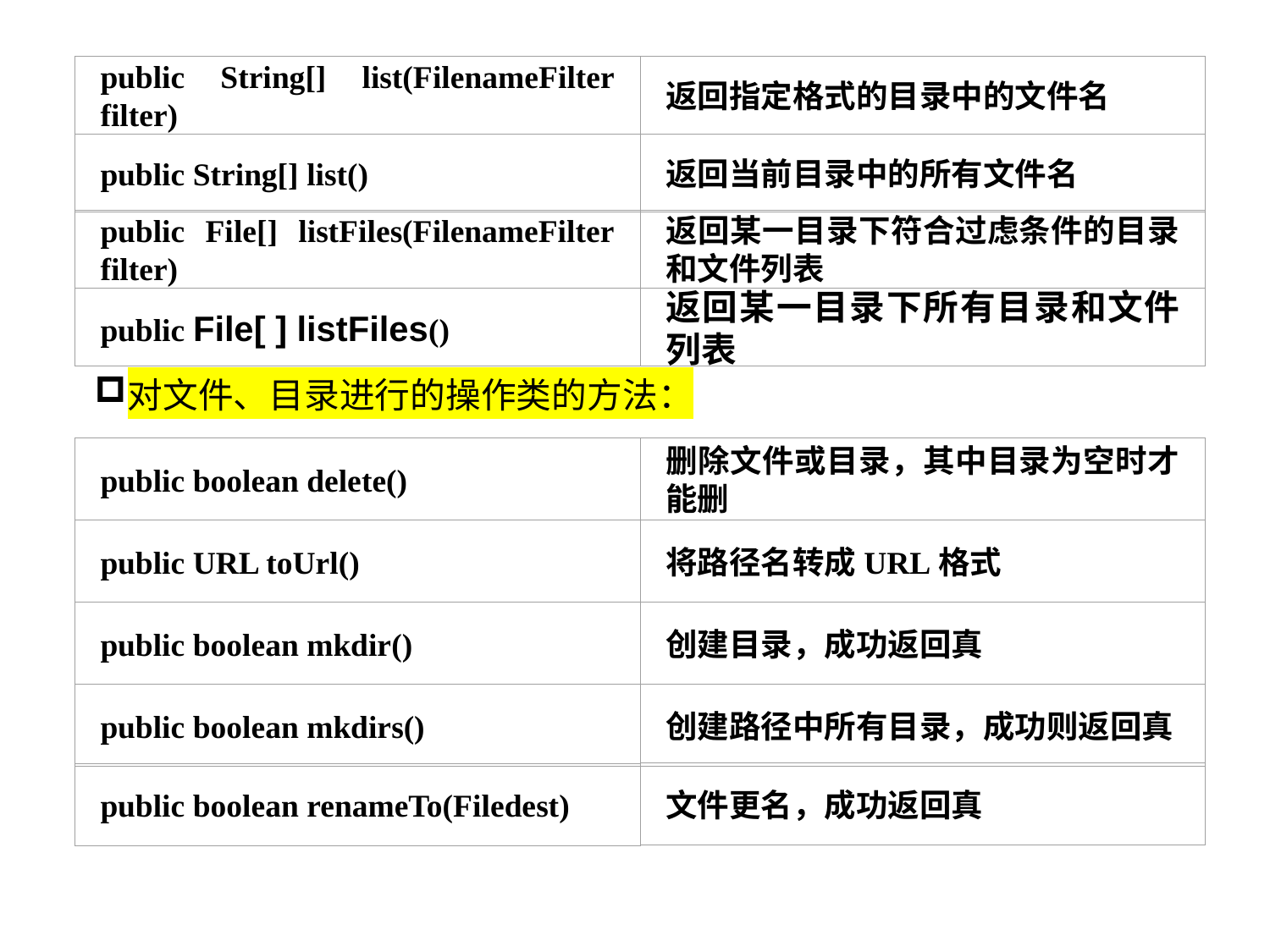

public String[] list(FilenameFilter filter)

返回指定格式的目录中的文件名

public String[] list()

返回当前目录中的所有文件名

public File[] listFiles(FilenameFilter filter)

返回某一目录下符合过虑条件的目录和文件列表

public File[ ] listFiles()

返回某一目录下所有目录和文件列表
对文件、目录进行的操作类的方法：

public boolean delete()

删除文件或目录，其中目录为空时才能删

public URL toUrl()

将路径名转成URL格式

public boolean mkdir()

创建目录，成功返回真

public boolean mkdirs()

创建路径中所有目录，成功则返回真

文件更名，成功返回真

public boolean renameTo(Filedest)